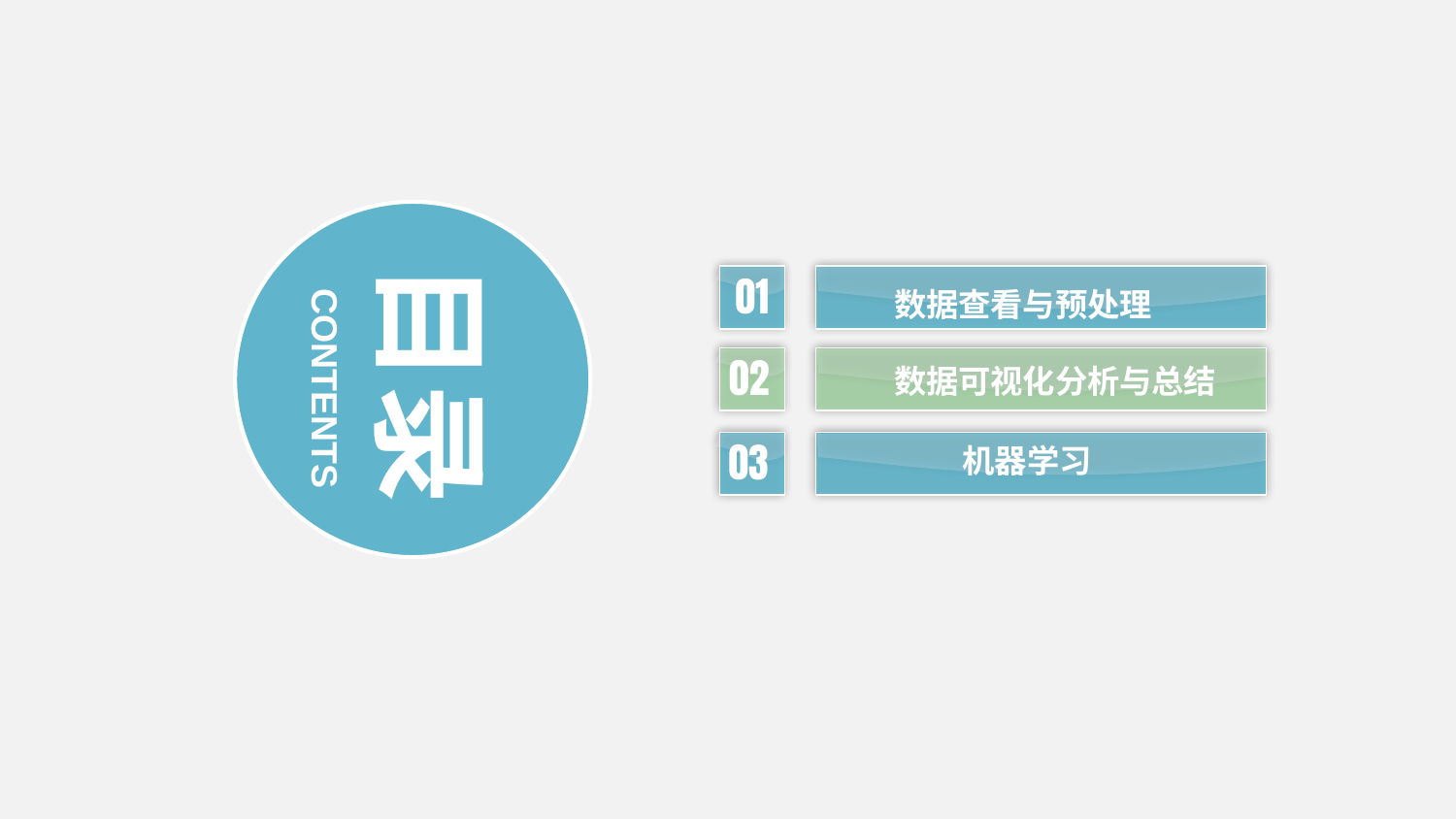

目录

01

数据查看与预处理
02

数据可视化分析与总结
CONTENTS
03

机器学习